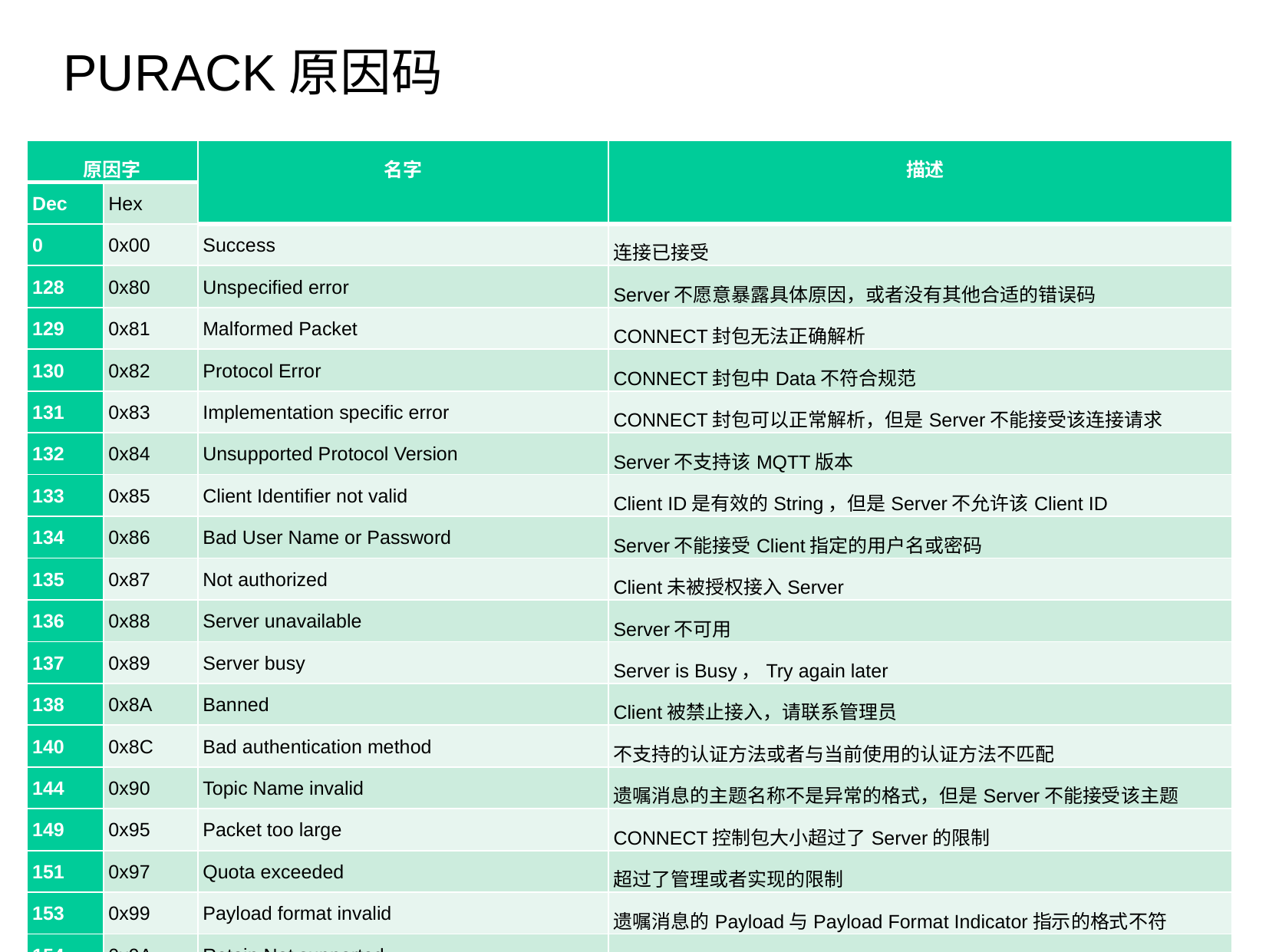

PURACK原因码
| 原因字 |  | 名字 | 描述 |
| --- | --- | --- | --- |
| Dec | Hex |  |  |
| 0 | 0x00 | Success | 连接已接受 |
| 128 | 0x80 | Unspecified error | Server不愿意暴露具体原因，或者没有其他合适的错误码 |
| 129 | 0x81 | Malformed Packet | CONNECT封包无法正确解析 |
| 130 | 0x82 | Protocol Error | CONNECT封包中Data不符合规范 |
| 131 | 0x83 | Implementation specific error | CONNECT封包可以正常解析，但是Server不能接受该连接请求 |
| 132 | 0x84 | Unsupported Protocol Version | Server不支持该MQTT版本 |
| 133 | 0x85 | Client Identifier not valid | Client ID是有效的String，但是Server不允许该Client ID |
| 134 | 0x86 | Bad User Name or Password | Server不能接受Client指定的用户名或密码 |
| 135 | 0x87 | Not authorized | Client未被授权接入Server |
| 136 | 0x88 | Server unavailable | Server不可用 |
| 137 | 0x89 | Server busy | Server is Busy，Try again later |
| 138 | 0x8A | Banned | Client被禁止接入，请联系管理员 |
| 140 | 0x8C | Bad authentication method | 不支持的认证方法或者与当前使用的认证方法不匹配 |
| 144 | 0x90 | Topic Name invalid | 遗嘱消息的主题名称不是异常的格式，但是Server不能接受该主题 |
| 149 | 0x95 | Packet too large | CONNECT控制包大小超过了Server的限制 |
| 151 | 0x97 | Quota exceeded | 超过了管理或者实现的限制 |
| 153 | 0x99 | Payload format invalid | 遗嘱消息的Payload与Payload Format Indicator指示的格式不符 |
| 154 | 0x9A | Retain Not supported | Server不支持保留遗嘱消息，但是Will Retain设置为1 |
| 155 | 0x9B | QoS not supported | Server不支持Will QoS中设置的QoS值 |
| 156 | 0x9C | Use another server | Client应该临时使用其他Server |
| 157 | 0x9D | Server moved | Client应该永久性的使用其他Server |
| 159 | 0x9F | Connection rate exceeded | 超过了连接频率限制 |